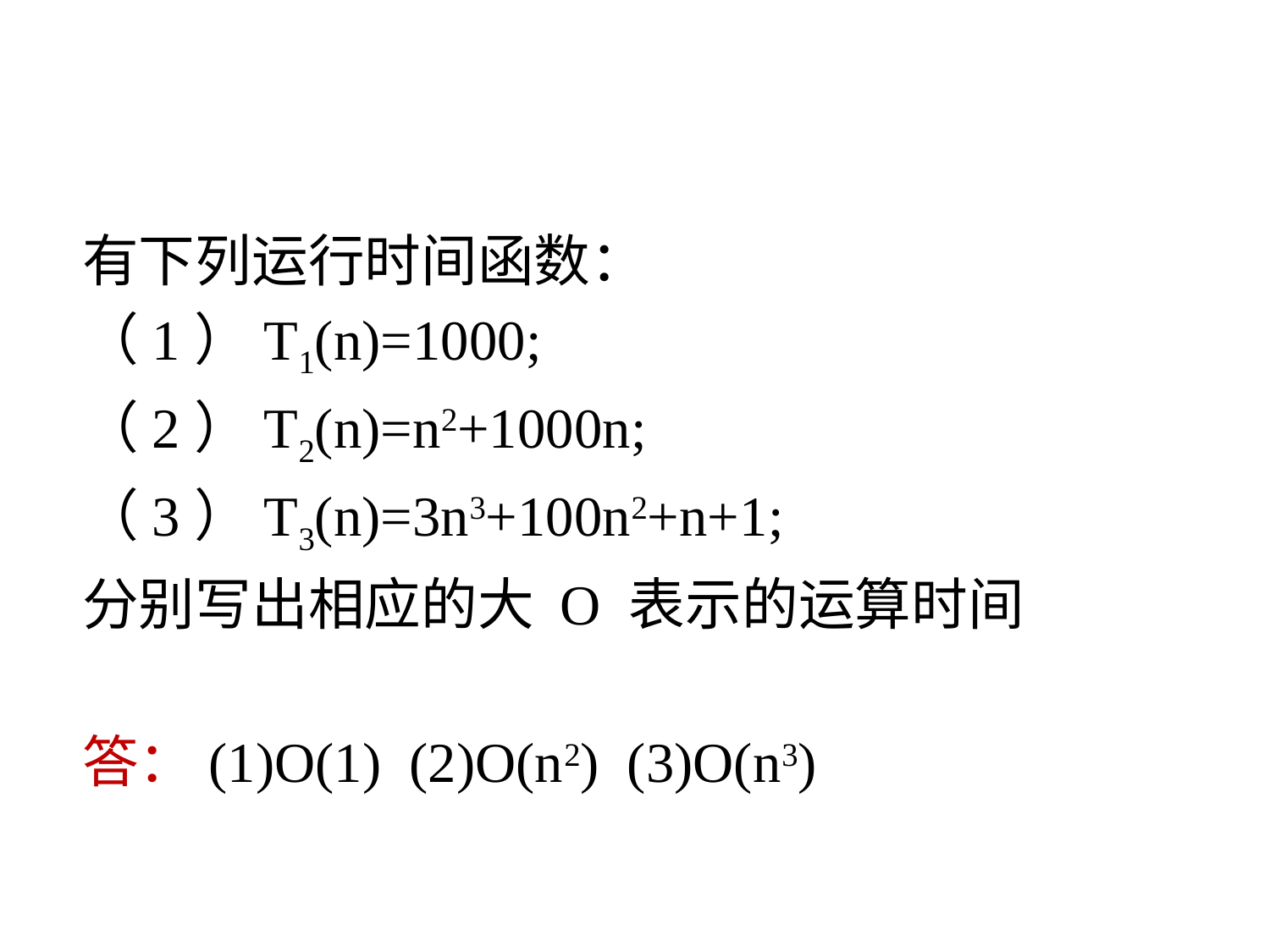

有下列运行时间函数：
（1）T1(n)=1000;
（2）T2(n)=n2+1000n;
（3）T3(n)=3n3+100n2+n+1;
分别写出相应的大 O 表示的运算时间

答：(1)O(1)  (2)O(n2)  (3)O(n3)